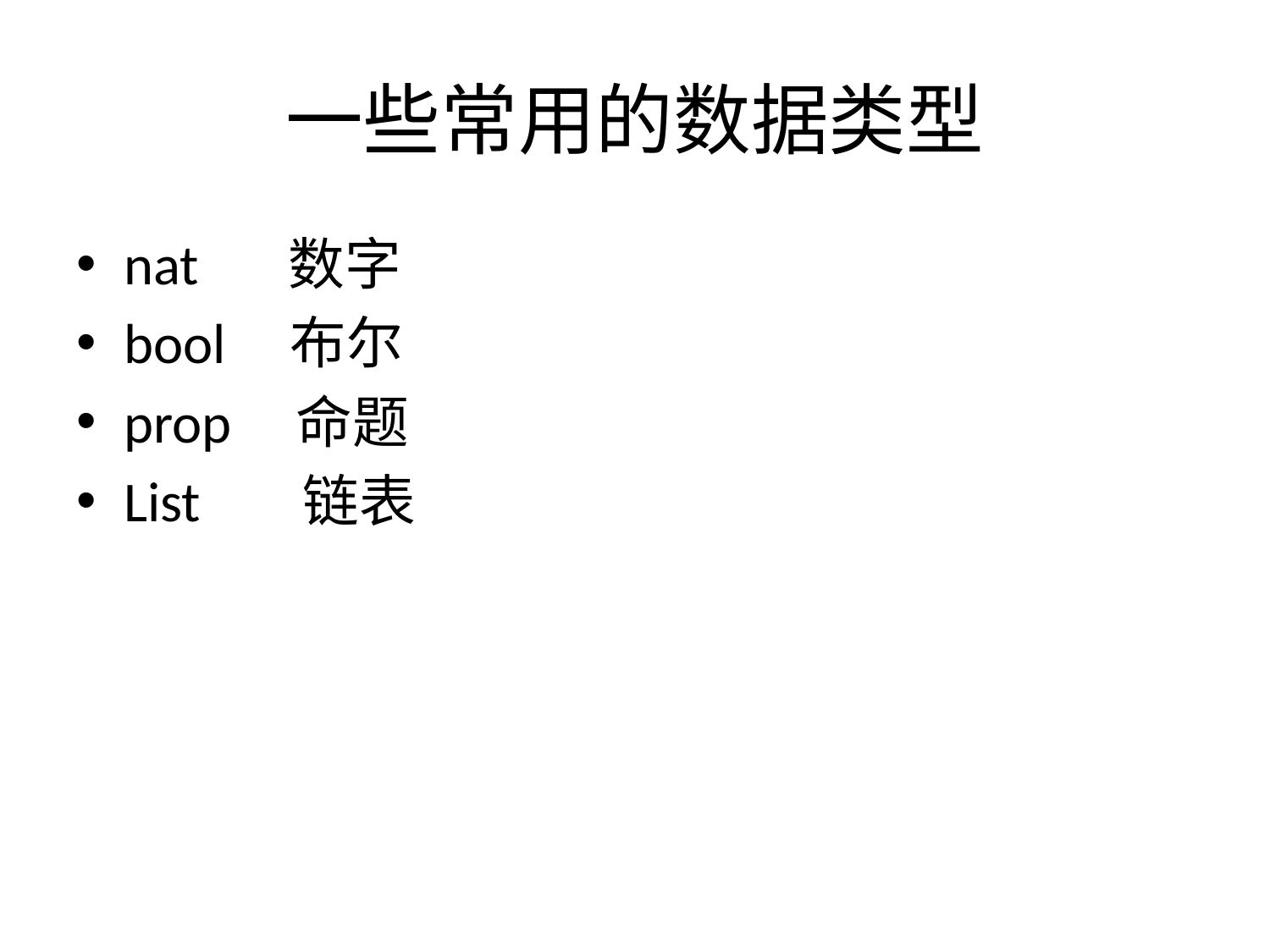

# 一些常用的数据类型
nat      数字
bool    布尔
prop    命题
List       链表